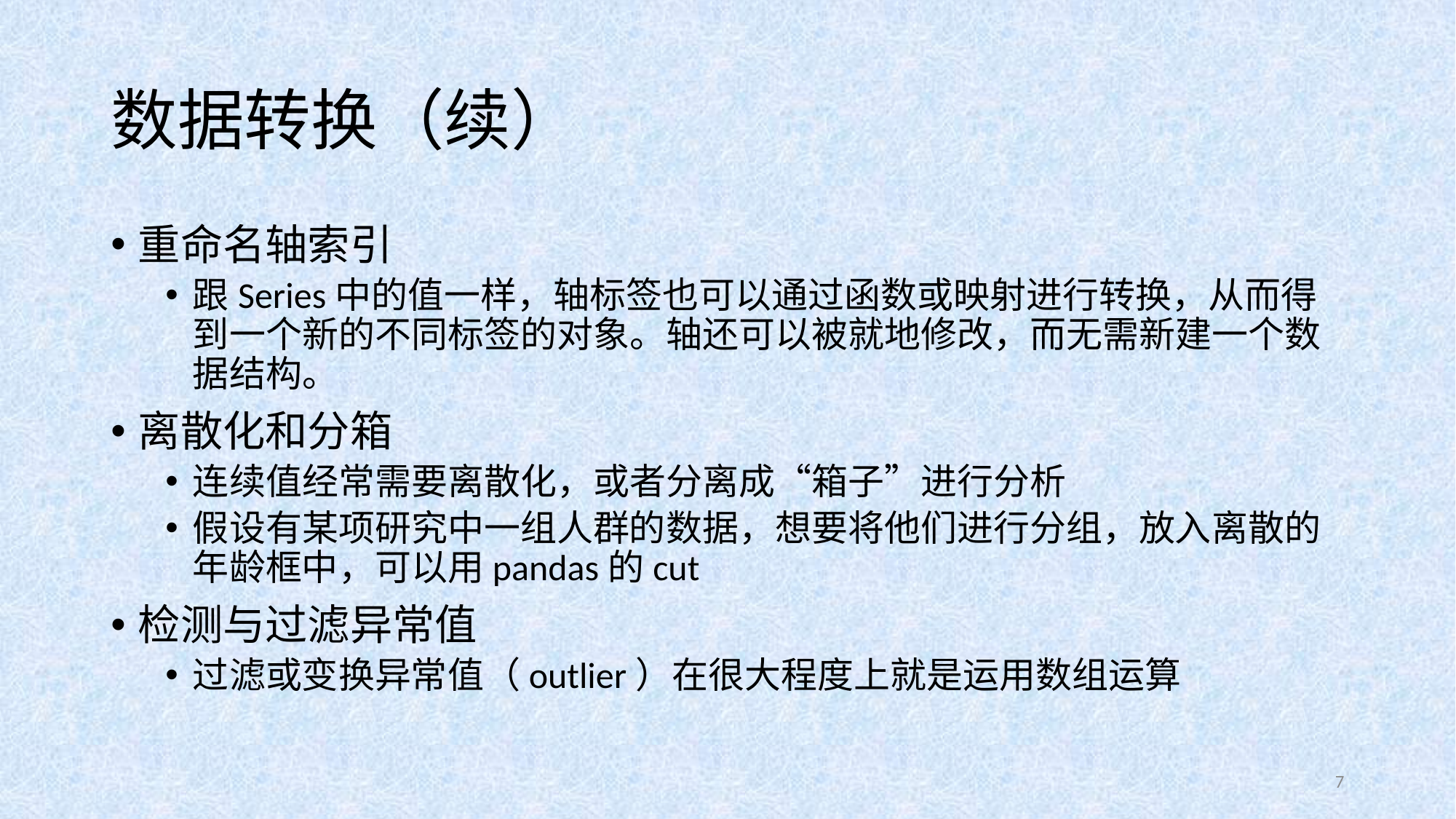

# 数据转换（续）
重命名轴索引
跟Series中的值一样，轴标签也可以通过函数或映射进行转换，从而得到一个新的不同标签的对象。轴还可以被就地修改，而无需新建一个数据结构。
离散化和分箱
连续值经常需要离散化，或者分离成“箱子”进行分析
假设有某项研究中一组人群的数据，想要将他们进行分组，放入离散的年龄框中，可以用pandas的cut
检测与过滤异常值
过滤或变换异常值（outlier）在很大程度上就是运用数组运算

7